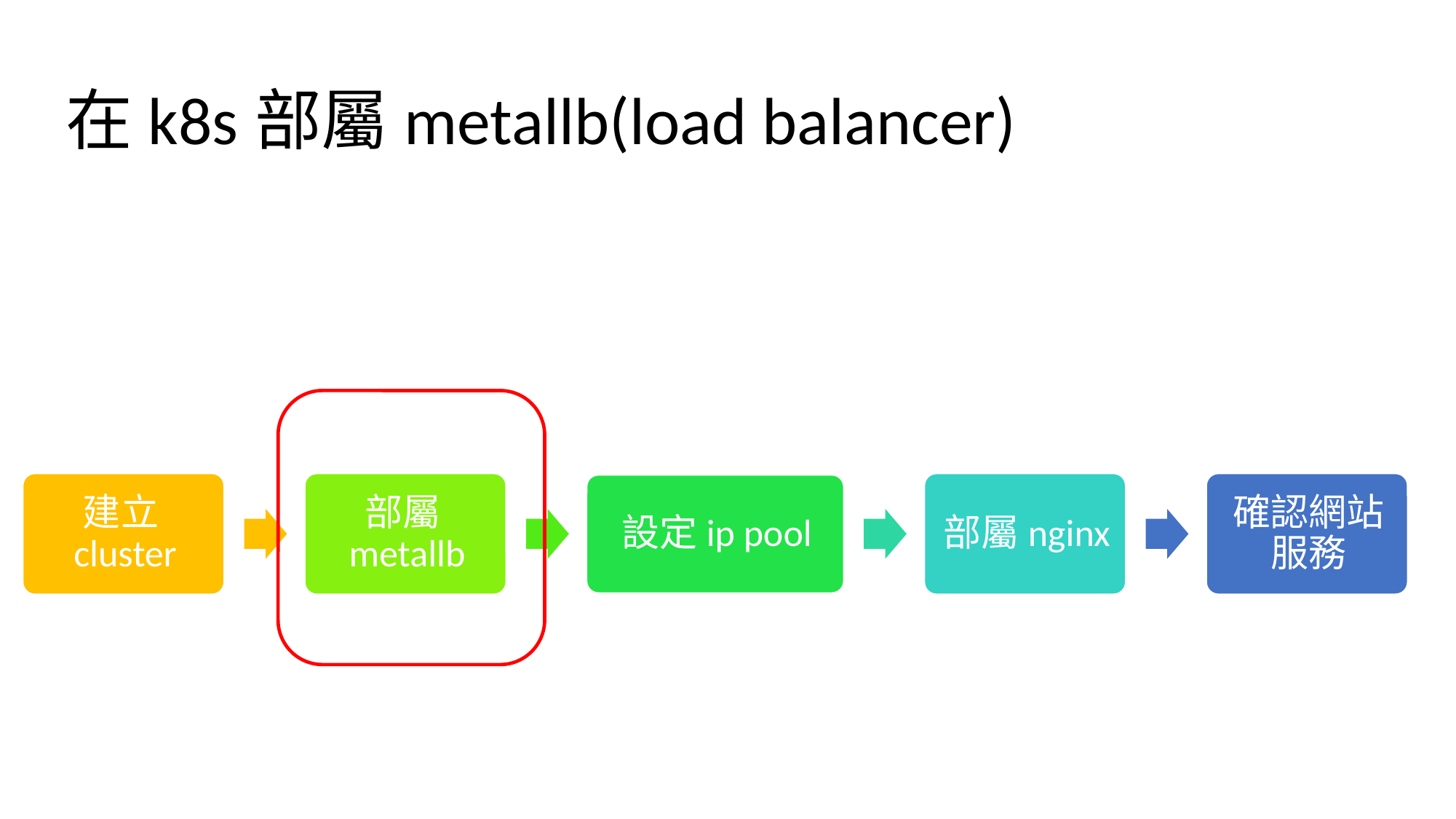

# 在k8s部屬metallb(load balancer)
建立cluster

部屬metallb

設定ip pool

部屬nginx

確認網站服務